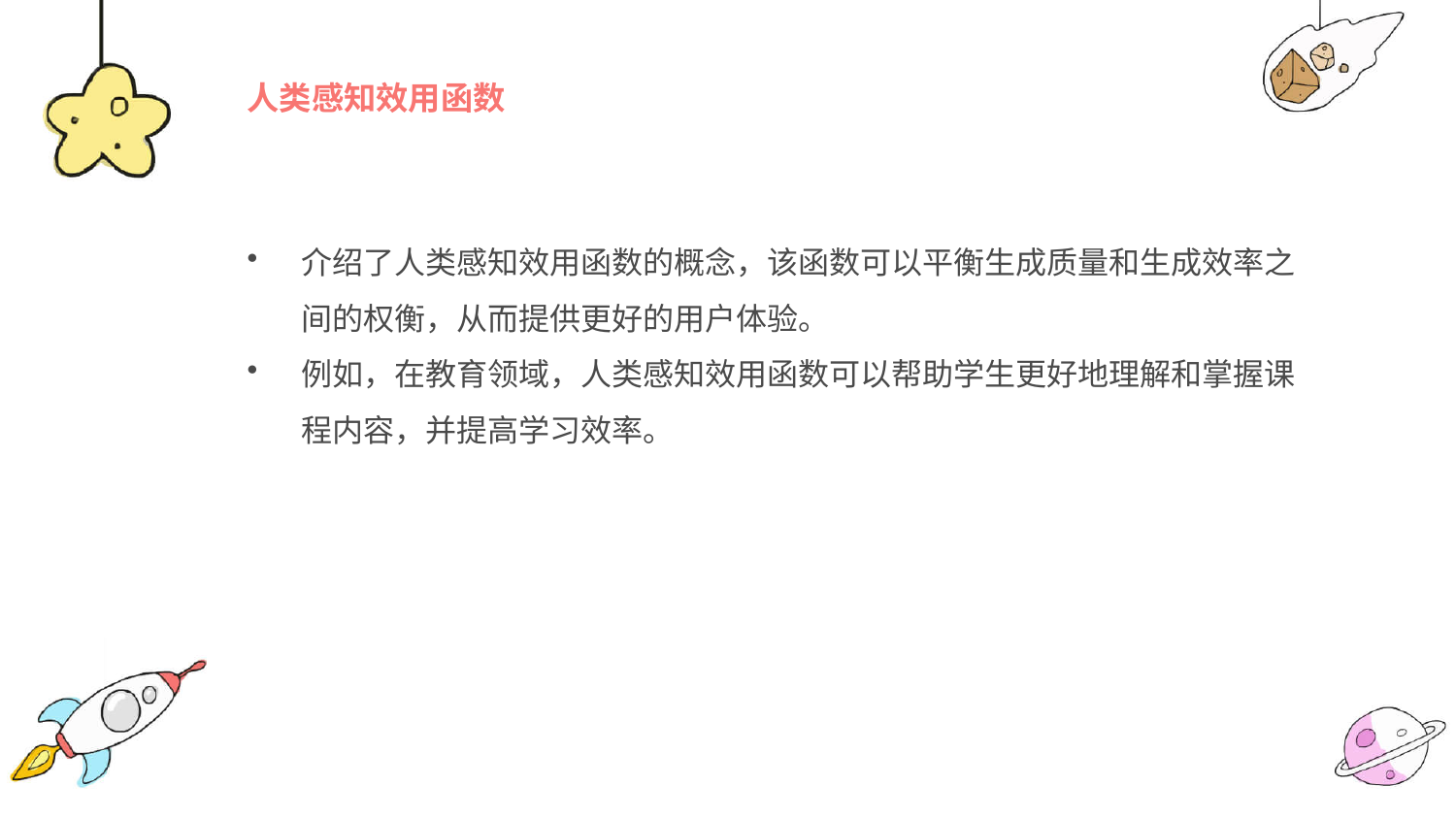

人类感知效用函数
介绍了人类感知效用函数的概念，该函数可以平衡生成质量和生成效率之间的权衡，从而提供更好的用户体验。
例如，在教育领域，人类感知效用函数可以帮助学生更好地理解和掌握课程内容，并提高学习效率。